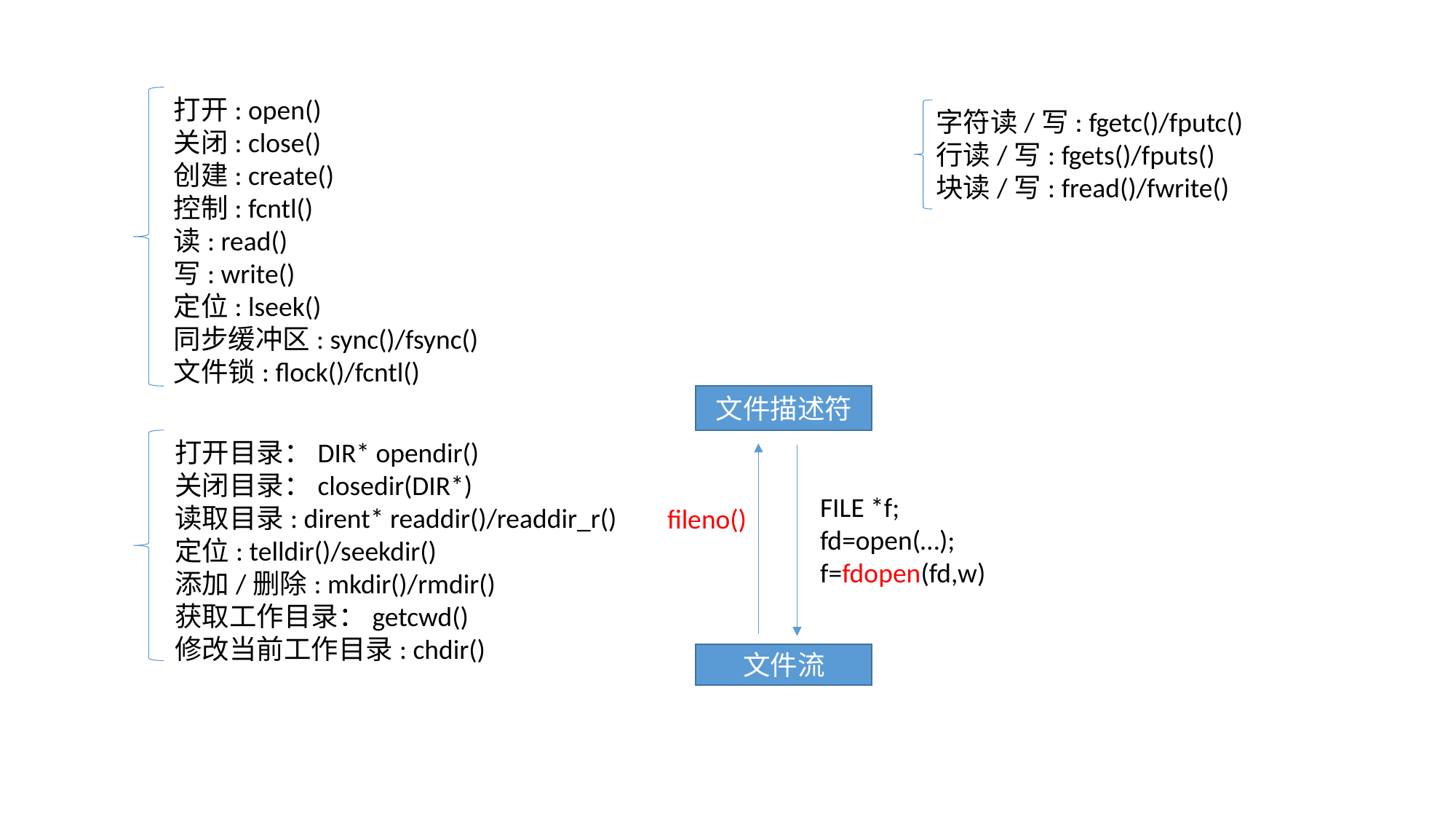

打开: open()
关闭: close()
创建: create()
控制: fcntl()
读: read()
写: write()
定位: lseek()
同步缓冲区: sync()/fsync()
文件锁: flock()/fcntl()

字符读/写: fgetc()/fputc()
行读/写: fgets()/fputs()
块读/写: fread()/fwrite()
文件描述符

打开目录：DIR* opendir()
关闭目录：closedir(DIR*)
读取目录: dirent* readdir()/readdir_r()
定位: telldir()/seekdir()
添加/删除: mkdir()/rmdir()
获取工作目录：getcwd()
修改当前工作目录: chdir()
FILE *f;
fd=open(…);
f=fdopen(fd,w)
fileno()
文件流